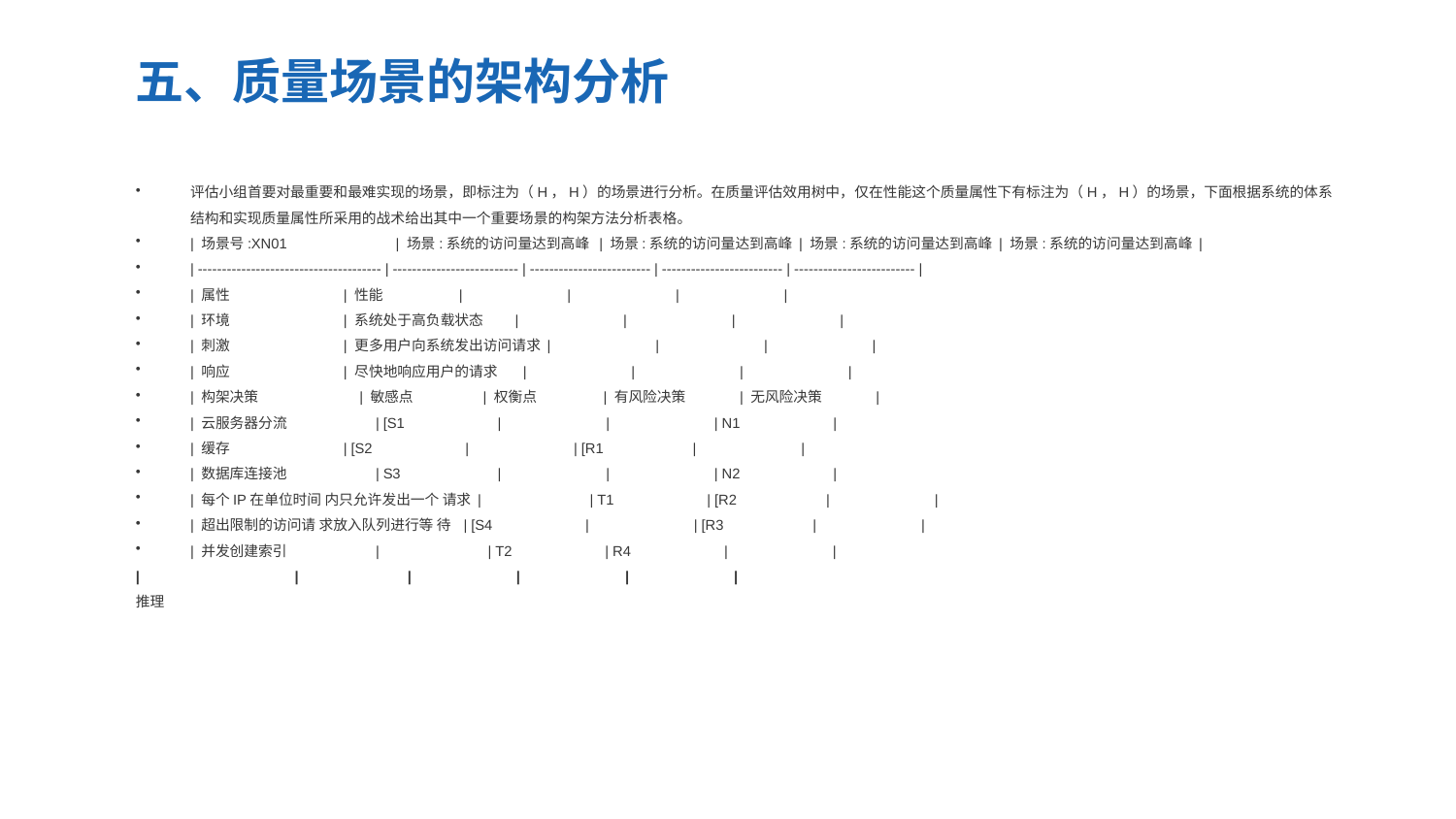

五、质量场景的架构分析
评估小组首要对最重要和最难实现的场景，即标注为（H，H）的场景进行分析。在质量评估效用树中，仅在性能这个质量属性下有标注为（H，H）的场景，下面根据系统的体系结构和实现质量属性所采用的战术给出其中一个重要场景的构架方法分析表格。
| 场景号:XN01                            | 场景:系统的访问量达到高峰  | 场景:系统的访问量达到高峰 | 场景:系统的访问量达到高峰 | 场景:系统的访问量达到高峰 |
| -------------------------------------- | -------------------------- | ------------------------- | ------------------------- | ------------------------- |
| 属性                                   | 性能                       |                           |                           |                           |
| 环境                                   | 系统处于高负载状态         |                           |                           |                           |
| 刺激                                   | 更多用户向系统发出访问请求 |                           |                           |                           |
| 响应                                   | 尽快地响应用户的请求       |                           |                           |                           |
| 构架决策                               | 敏感点                     | 权衡点                    | 有风险决策                | 无风险决策                |
| 云服务器分流                           | [S1                        |                           |                           | N1                        |
| 缓存                                   | [S2                        |                           | [R1                       |                           |
| 数据库连接池                           | S3                         |                           |                           | N2                        |
| 每个IP在单位时间 内只允许发出一个 请求 |                            | T1                        | [R2                       |                           |
| 超出限制的访问请 求放入队列进行等 待   | [S4                        |                           | [R3                       |                           |
| 并发创建索引                           |                            | T2                        | R4                        |                           |
|                                        |                            |                           |                           |                           |
推理